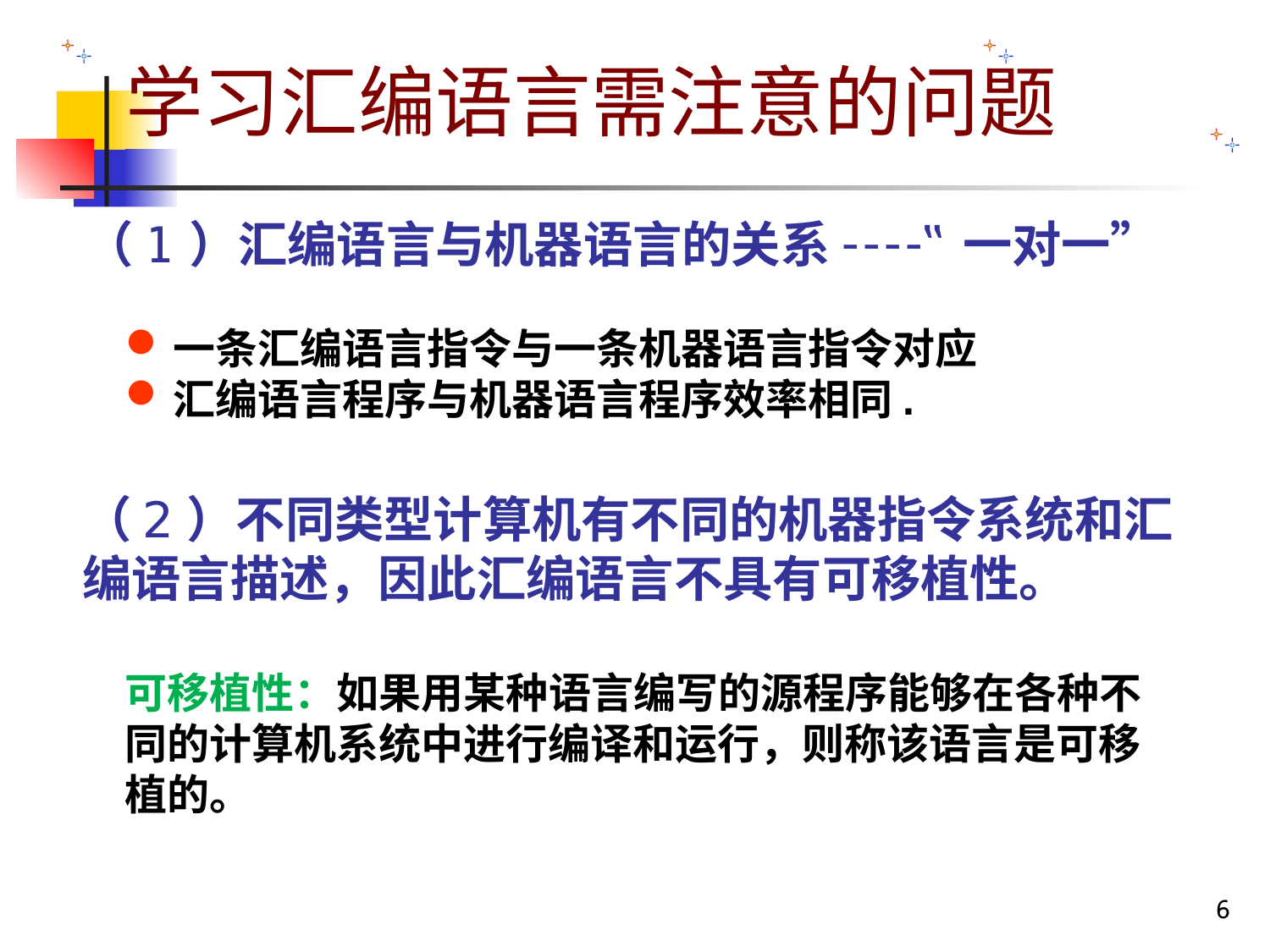

# 学习汇编语言需注意的问题
 （1）汇编语言与机器语言的关系----“一对一”
一条汇编语言指令与一条机器语言指令对应
汇编语言程序与机器语言程序效率相同.
（2）不同类型计算机有不同的机器指令系统和汇编语言描述，因此汇编语言不具有可移植性。
可移植性：如果用某种语言编写的源程序能够在各种不同的计算机系统中进行编译和运行，则称该语言是可移植的。
6